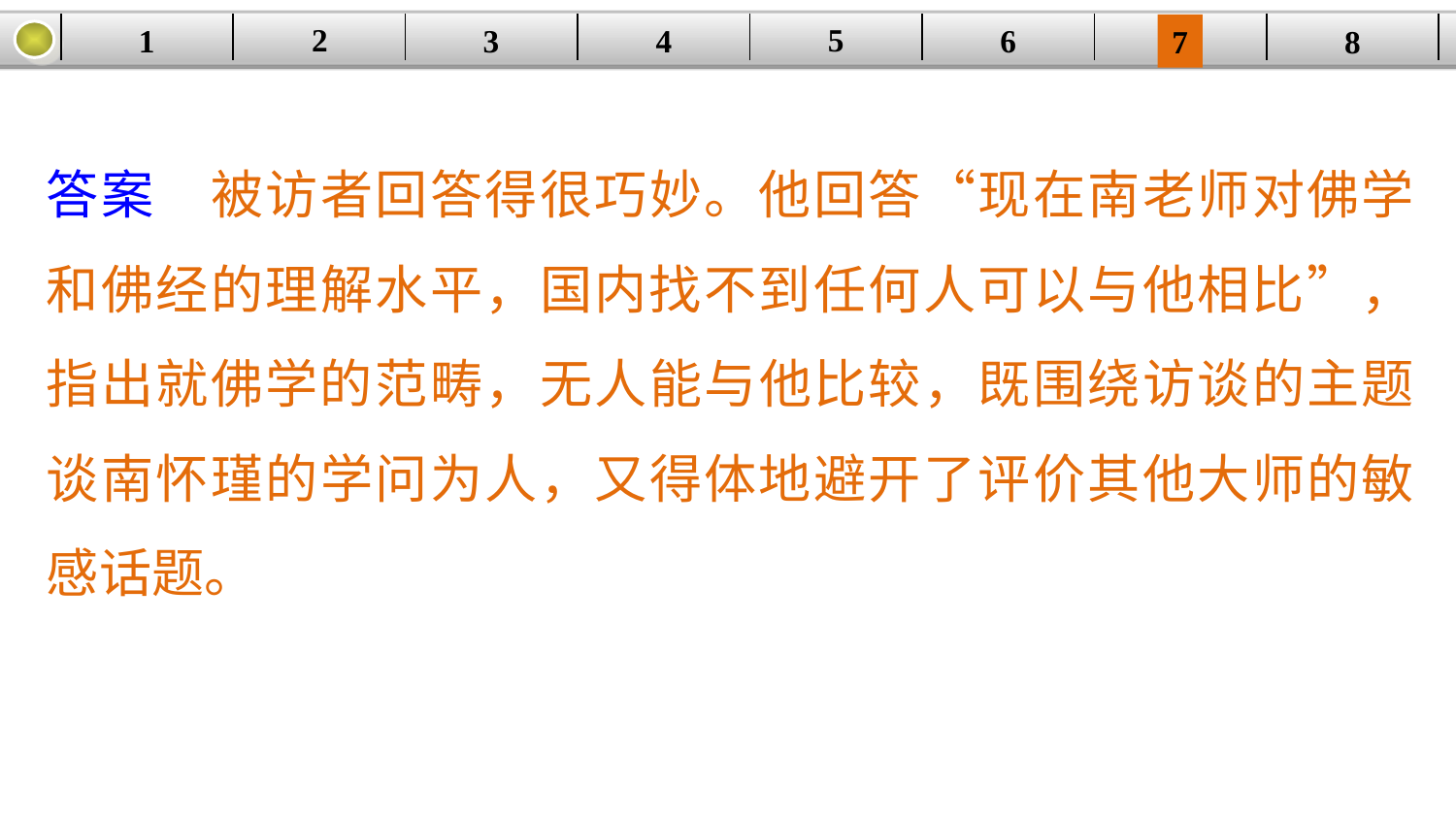

5
2
1
4
6
|  |  |  |  |  |  |  |  |
| --- | --- | --- | --- | --- | --- | --- | --- |
3
8
7

答案　被访者回答得很巧妙。他回答“现在南老师对佛学和佛经的理解水平，国内找不到任何人可以与他相比”，指出就佛学的范畴，无人能与他比较，既围绕访谈的主题谈南怀瑾的学问为人，又得体地避开了评价其他大师的敏感话题。